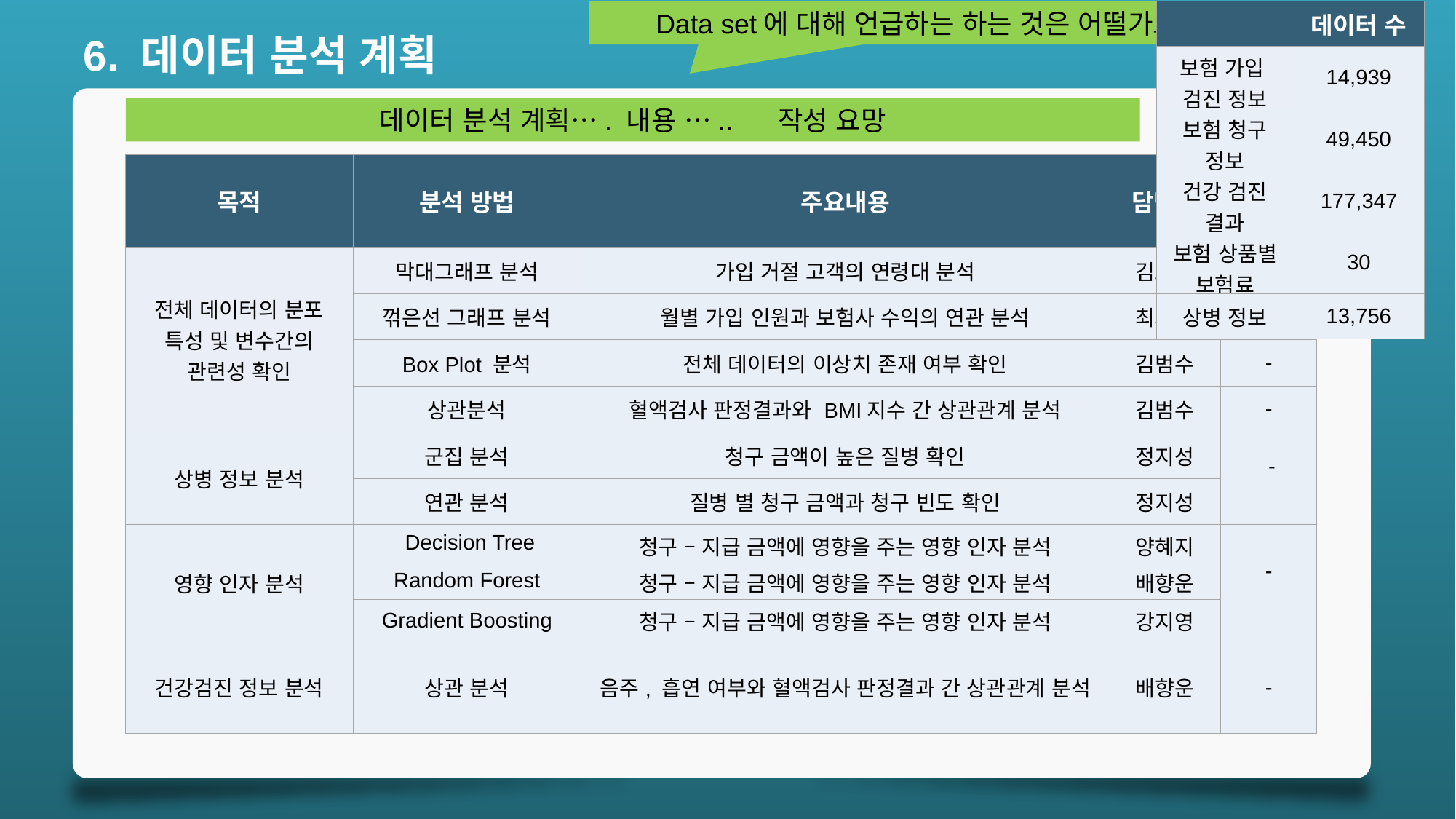

Data set에 대해 언급하는 하는 것은 어떨가요
|  | 데이터 수 |
| --- | --- |
| 보험 가입 검진 정보 | 14,939 |
| 보험 청구 정보 | 49,450 |
| 건강 검진 결과 | 177,347 |
| 보험 상품별 보험료 | 30 |
| 상병 정보 | 13,756 |
6. 데이터 분석 계획
데이터 분석 계획…. 내용 …..     작성 요망
| 목적 | 분석 방법 | 주요내용 | 담당자 | 비고 |
| --- | --- | --- | --- | --- |
| 전체 데이터의 분포 특성 및 변수간의 관련성 확인 | 막대그래프 분석 | 가입 거절 고객의 연령대 분석 | 김효진 | - |
|  | 꺾은선 그래프 분석 | 월별 가입 인원과 보험사 수익의 연관 분석 | 최지영 | - |
|  | Box Plot 분석 | 전체 데이터의 이상치 존재 여부 확인 | 김범수 | - |
|  | 상관분석 | 혈액검사 판정결과와 BMI지수 간 상관관계 분석 | 김범수 | - |
| 상병 정보 분석 | 군집 분석 | 청구 금액이 높은 질병 확인 | 정지성 | - |
|  | 연관 분석 | 질병 별 청구 금액과 청구 빈도 확인 | 정지성 |  |
| 영향 인자 분석 | Decision Tree | 청구 – 지급 금액에 영향을 주는 영향 인자 분석 | 양혜지 | - |
|  | Random Forest | 청구 – 지급 금액에 영향을 주는 영향 인자 분석 | 배향운 |  |
|  | Gradient Boosting | 청구 – 지급 금액에 영향을 주는 영향 인자 분석 | 강지영 |  |
| 건강검진 정보 분석 | 상관 분석 | 음주, 흡연 여부와 혈액검사 판정결과 간 상관관계 분석 | 배향운 | - |